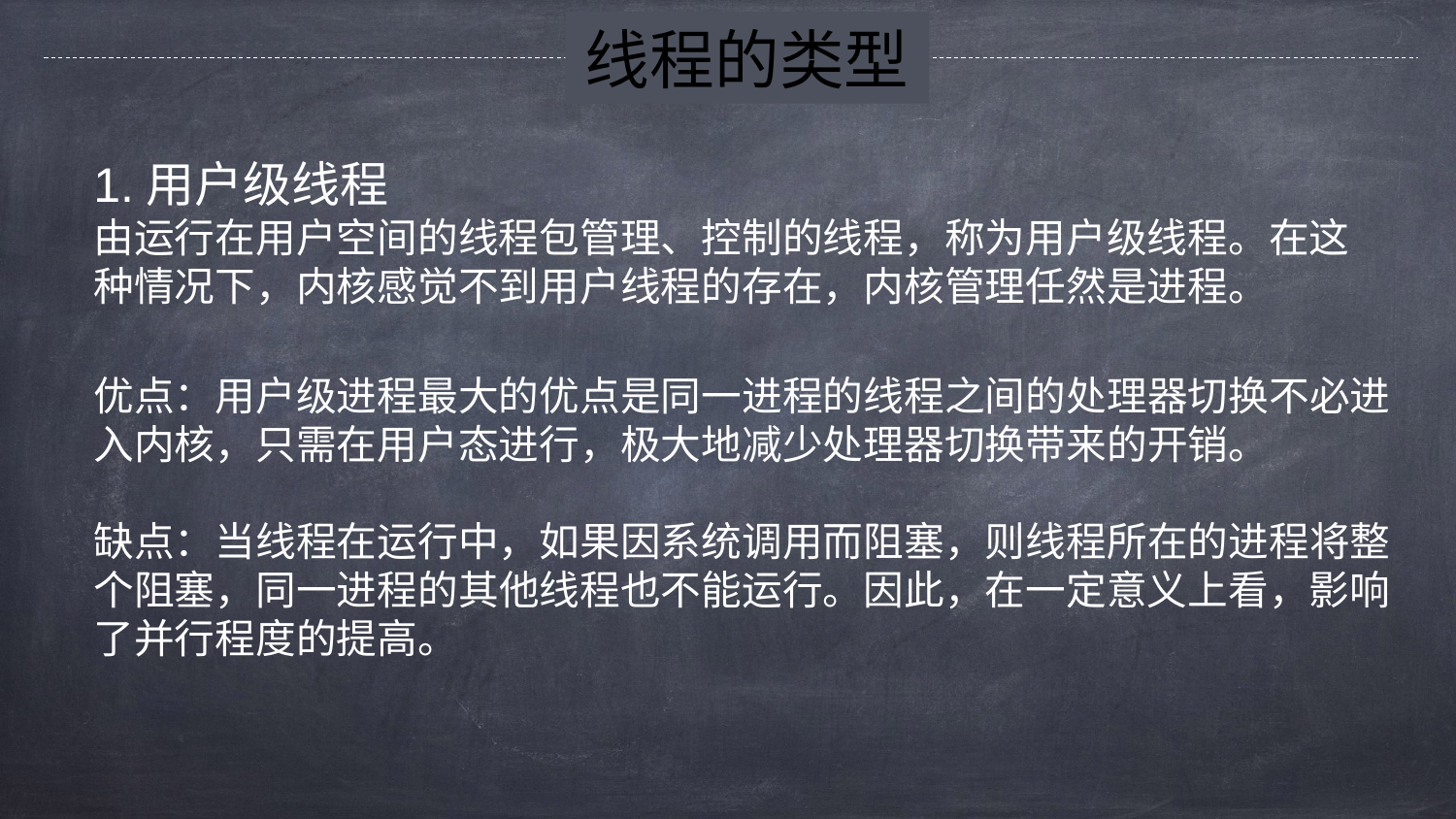

线程的类型
1.用户级线程
由运行在用户空间的线程包管理、控制的线程，称为用户级线程。在这种情况下，内核感觉不到用户线程的存在，内核管理任然是进程。
优点：用户级进程最大的优点是同一进程的线程之间的处理器切换不必进入内核，只需在用户态进行，极大地减少处理器切换带来的开销。

缺点：当线程在运行中，如果因系统调用而阻塞，则线程所在的进程将整个阻塞，同一进程的其他线程也不能运行。因此，在一定意义上看，影响了并行程度的提高。